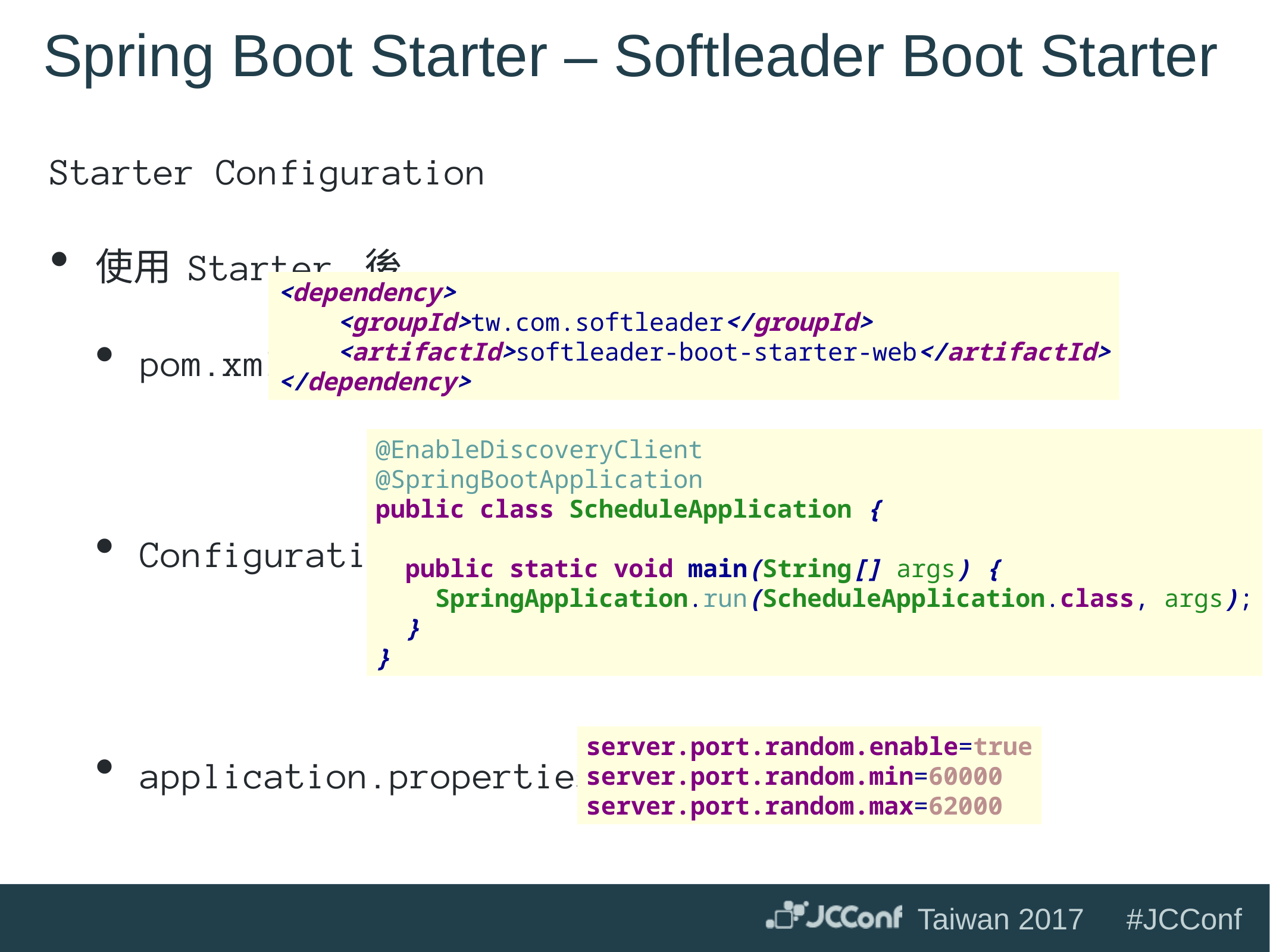

# Spring Boot Starter – Softleader Boot Starter

Starter Configuration
使用 Starter 後
pom.xml

Configuration

application.properties
<dependency>
    <groupId>tw.com.softleader</groupId>
    <artifactId>softleader-boot-starter-web</artifactId>
</dependency>
@EnableDiscoveryClient
@SpringBootApplication
public class ScheduleApplication {
  public static void main(String[] args) {
    SpringApplication.run(ScheduleApplication.class, args);
  }
}
server.port.random.enable=true
server.port.random.min=60000
server.port.random.max=62000